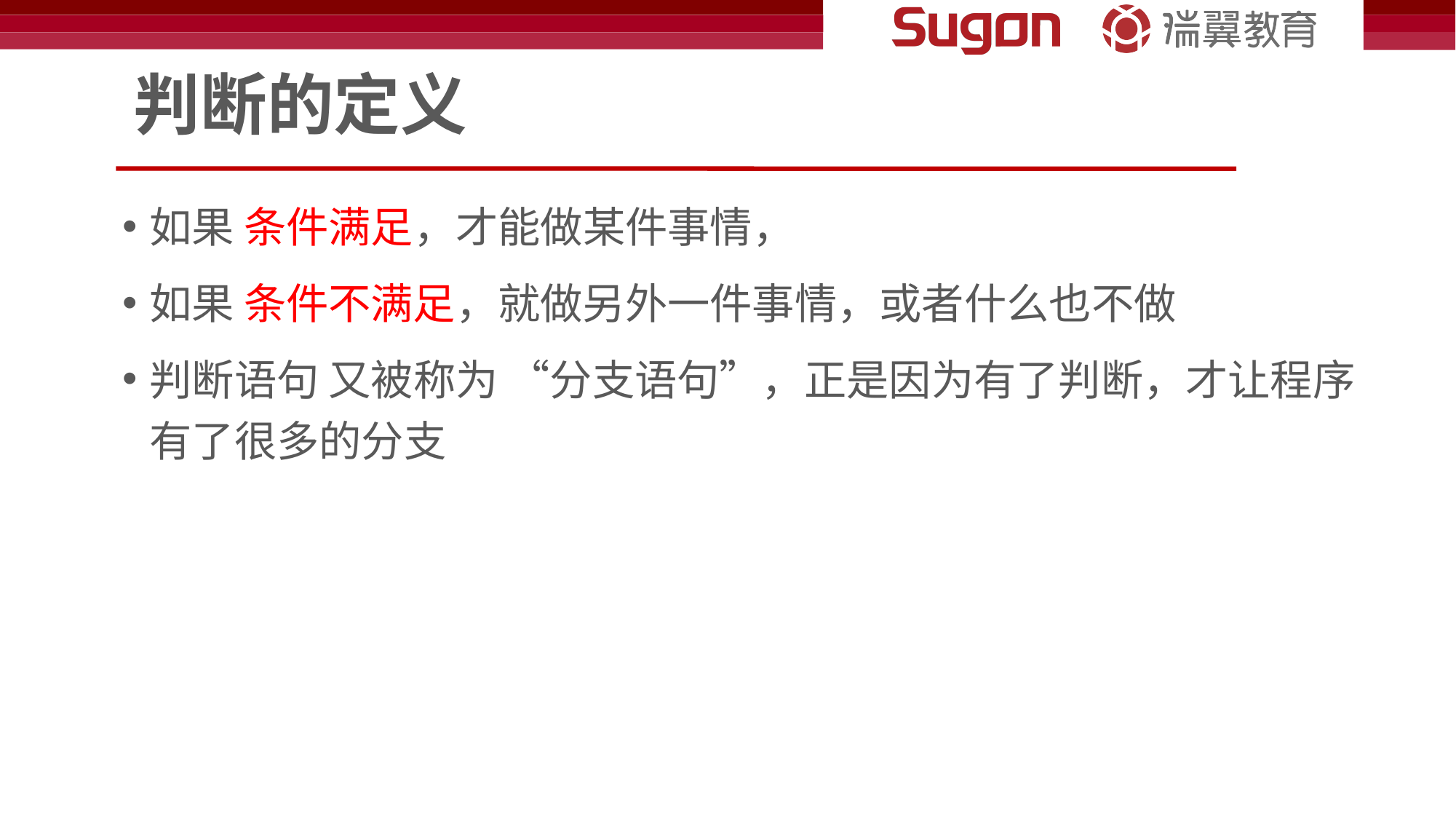

# 判断的定义
如果 条件满足，才能做某件事情，
如果 条件不满足，就做另外一件事情，或者什么也不做
判断语句 又被称为 “分支语句”，正是因为有了判断，才让程序有了很多的分支